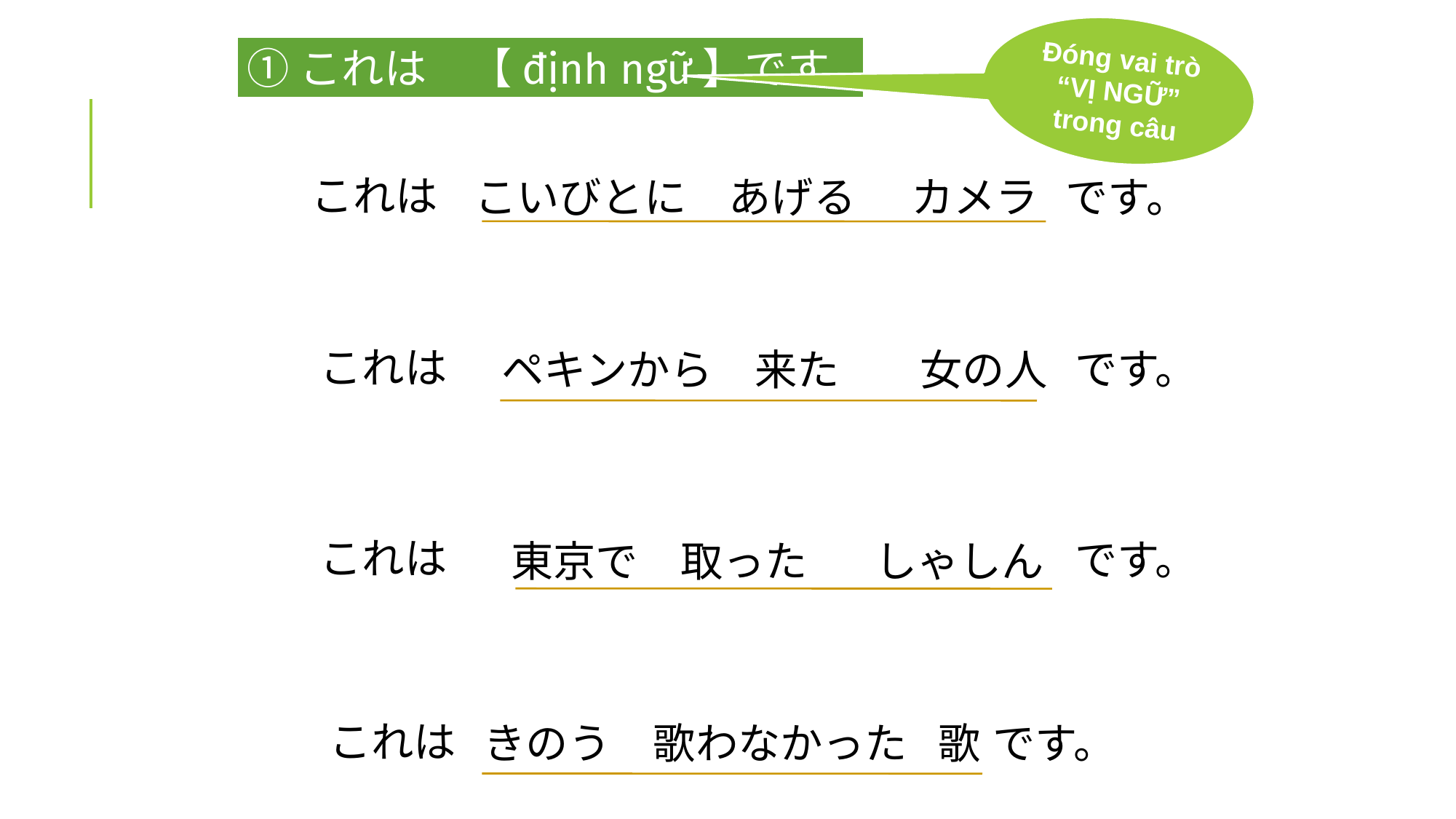

Đóng vai trò “VỊ NGỮ” trong câu
①これは　【định ngữ】です。
これは
こいびとに　あげる
カメラ
です。
これは
です。
ペキンから　来た
女の人
これは
です。
東京で　取った
しゃしん
これは
きのう　歌わなかった
歌
です。